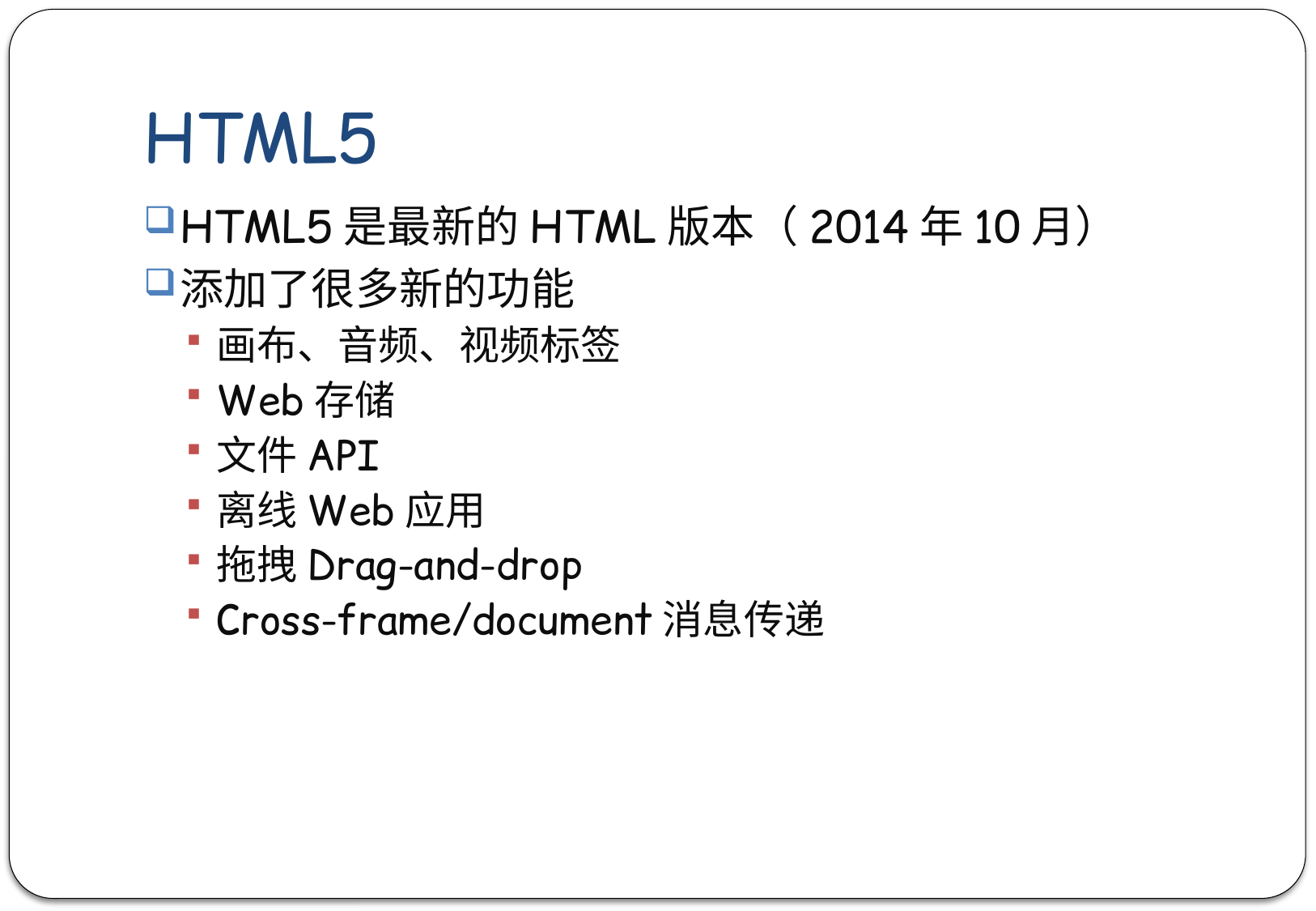

# HTML5
HTML5是最新的HTML版本（2014年10月）
添加了很多新的功能
画布、音频、视频标签
Web存储
文件API
离线Web应用
拖拽Drag-and-drop
Cross-frame/document消息传递